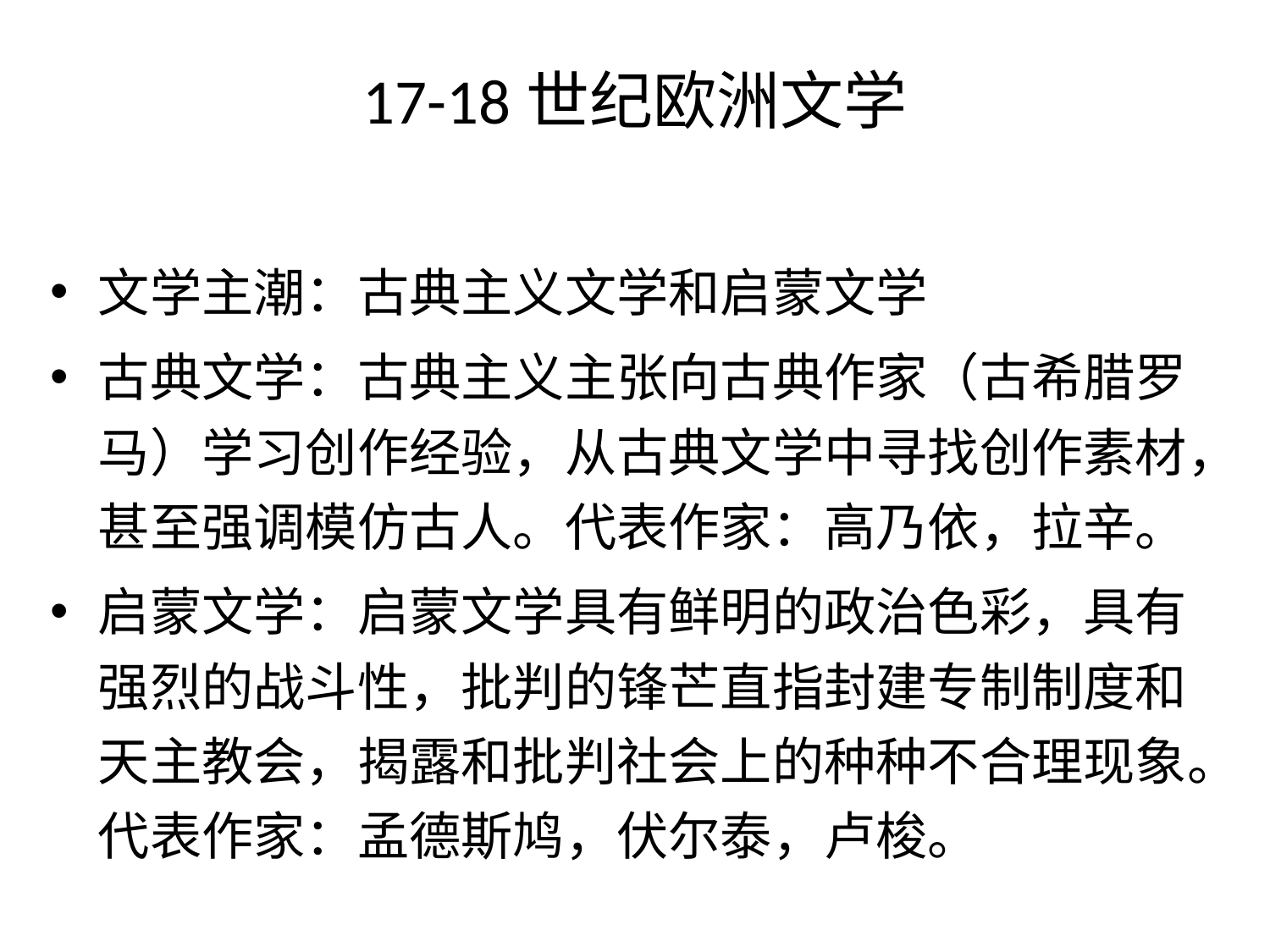

# 17-18世纪欧洲文学
文学主潮：古典主义文学和启蒙文学
古典文学：古典主义主张向古典作家（古希腊罗马）学习创作经验，从古典文学中寻找创作素材，甚至强调模仿古人。代表作家：高乃依，拉辛。
启蒙文学：启蒙文学具有鲜明的政治色彩，具有强烈的战斗性，批判的锋芒直指封建专制制度和天主教会，揭露和批判社会上的种种不合理现象。代表作家：孟德斯鸠，伏尔泰，卢梭。